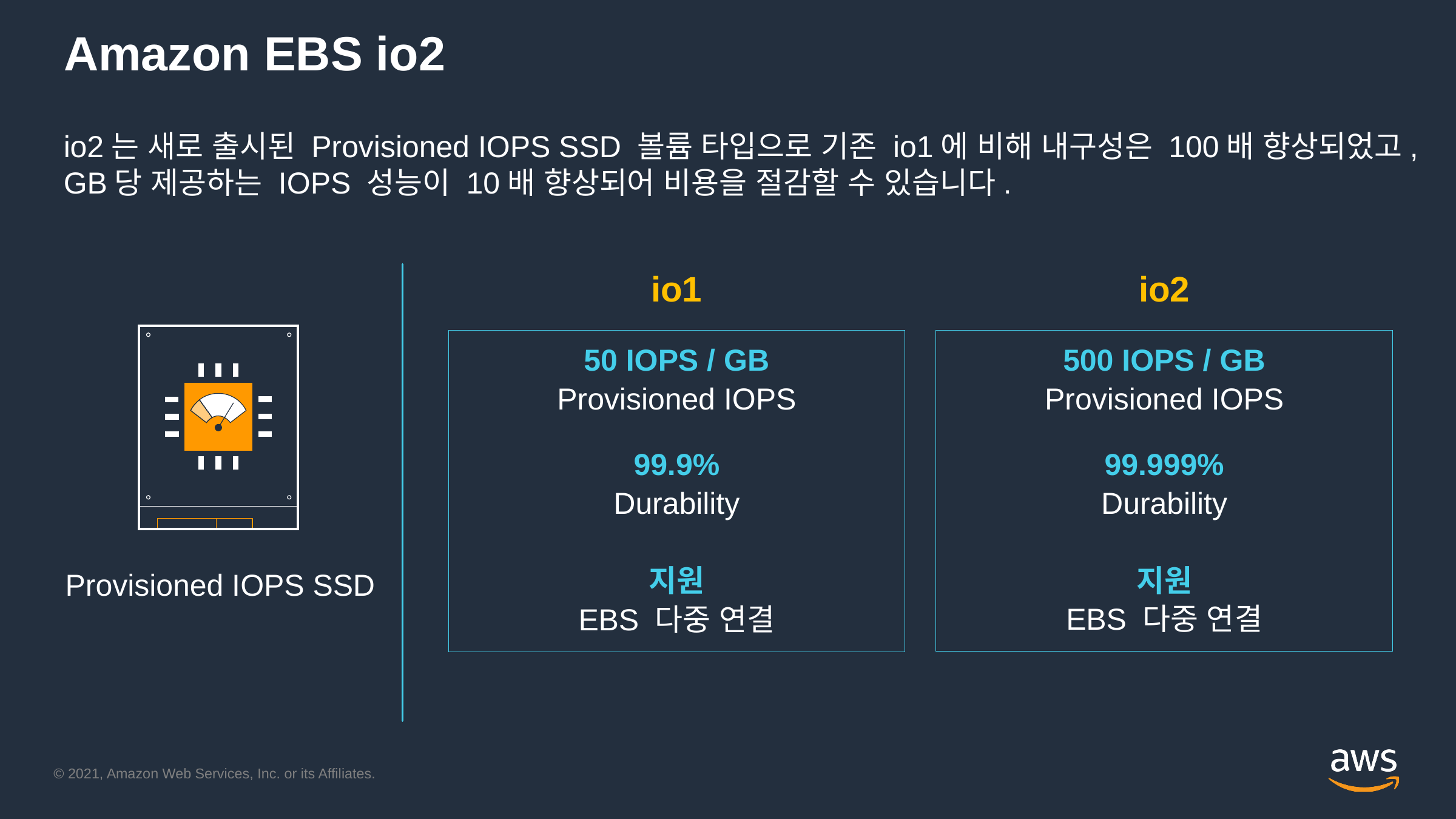

# Amazon EBS io2
io2는 새로 출시된 Provisioned IOPS SSD 볼륨 타입으로 기존 io1에 비해 내구성은 100배 향상되었고, GB당 제공하는 IOPS 성능이 10배 향상되어 비용을 절감할 수 있습니다.
io1
io2

500 IOPS / GB
Provisioned IOPS
99.999%
Durability

지원
EBS 다중 연결
50 IOPS / GB
Provisioned IOPS
99.9%
Durability

지원
EBS 다중 연결
Provisioned IOPS SSD